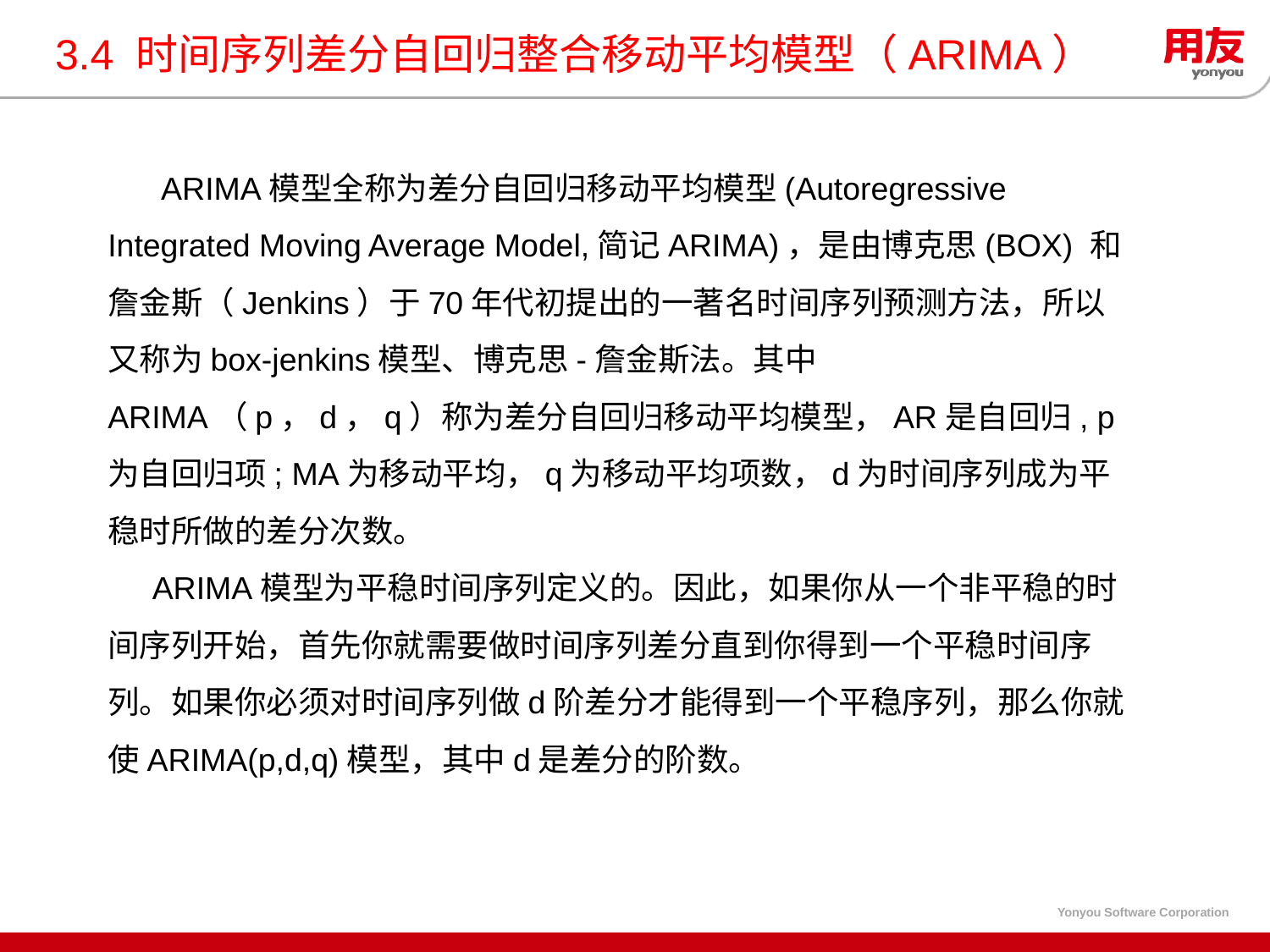

# 3.4 时间序列差分自回归整合移动平均模型（ARIMA）
      ARIMA模型全称为差分自回归移动平均模型(Autoregressive Integrated Moving Average Model,简记ARIMA)，是由博克思(BOX) 和詹金斯（Jenkins）于70年代初提出的一著名时间序列预测方法，所以又称为box-jenkins模型、博克思-詹金斯法。其中ARIMA（p，d，q）称为差分自回归移动平均模型，AR是自回归, p为自回归项; MA为移动平均，q为移动平均项数，d为时间序列成为平稳时所做的差分次数。
     ARIMA模型为平稳时间序列定义的。因此，如果你从一个非平稳的时间序列开始，首先你就需要做时间序列差分直到你得到一个平稳时间序列。如果你必须对时间序列做d阶差分才能得到一个平稳序列，那么你就使ARIMA(p,d,q)模型，其中d是差分的阶数。